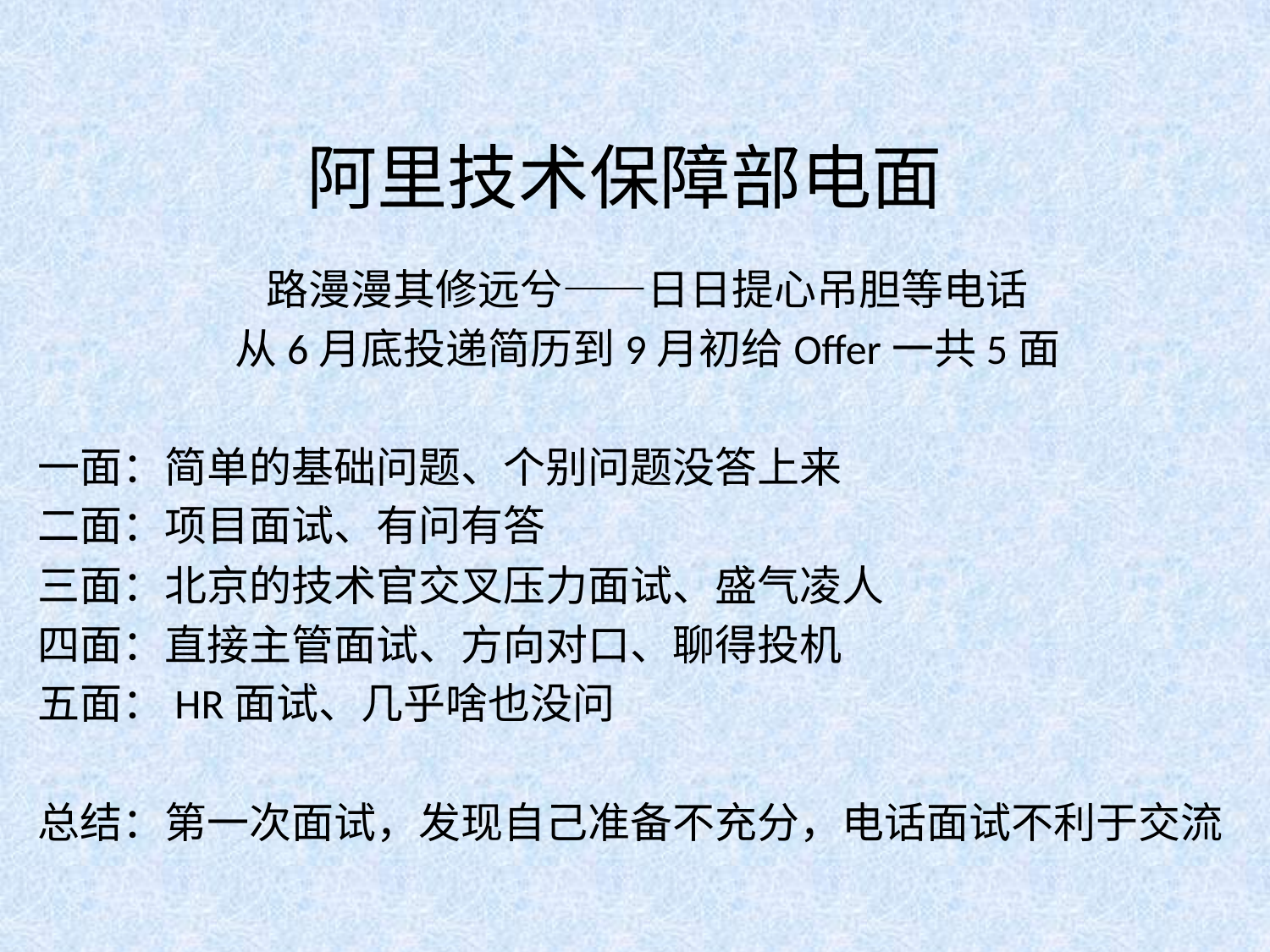

# 阿里技术保障部电面
路漫漫其修远兮——日日提心吊胆等电话
从6月底投递简历到9月初给Offer一共5面

一面：简单的基础问题、个别问题没答上来
二面：项目面试、有问有答
三面：北京的技术官交叉压力面试、盛气凌人
四面：直接主管面试、方向对口、聊得投机
五面：HR面试、几乎啥也没问

总结：第一次面试，发现自己准备不充分，电话面试不利于交流